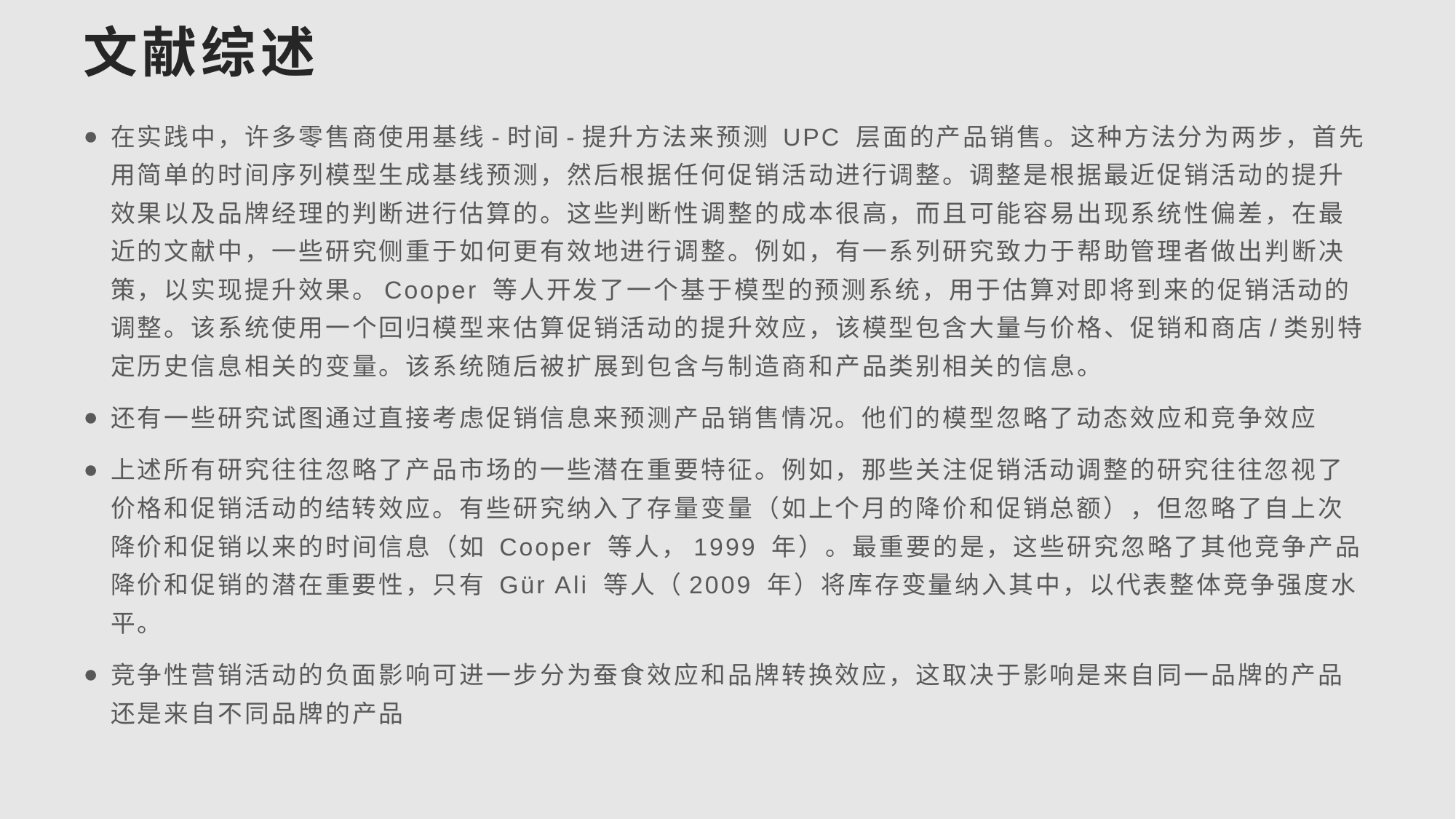

# 文献综述
在实践中，许多零售商使用基线-时间-提升方法来预测 UPC 层面的产品销售。这种方法分为两步，首先用简单的时间序列模型生成基线预测，然后根据任何促销活动进行调整。调整是根据最近促销活动的提升效果以及品牌经理的判断进行估算的。这些判断性调整的成本很高，而且可能容易出现系统性偏差，在最近的文献中，一些研究侧重于如何更有效地进行调整。例如，有一系列研究致力于帮助管理者做出判断决策，以实现提升效果。Cooper 等人开发了一个基于模型的预测系统，用于估算对即将到来的促销活动的调整。该系统使用一个回归模型来估算促销活动的提升效应，该模型包含大量与价格、促销和商店/类别特定历史信息相关的变量。该系统随后被扩展到包含与制造商和产品类别相关的信息。
还有一些研究试图通过直接考虑促销信息来预测产品销售情况。他们的模型忽略了动态效应和竞争效应
上述所有研究往往忽略了产品市场的一些潜在重要特征。例如，那些关注促销活动调整的研究往往忽视了价格和促销活动的结转效应。有些研究纳入了存量变量（如上个月的降价和促销总额），但忽略了自上次降价和促销以来的时间信息（如 Cooper 等人，1999 年）。最重要的是，这些研究忽略了其他竞争产品降价和促销的潜在重要性，只有 Gür Ali 等人（2009 年）将库存变量纳入其中，以代表整体竞争强度水平。
竞争性营销活动的负面影响可进一步分为蚕食效应和品牌转换效应，这取决于影响是来自同一品牌的产品还是来自不同品牌的产品